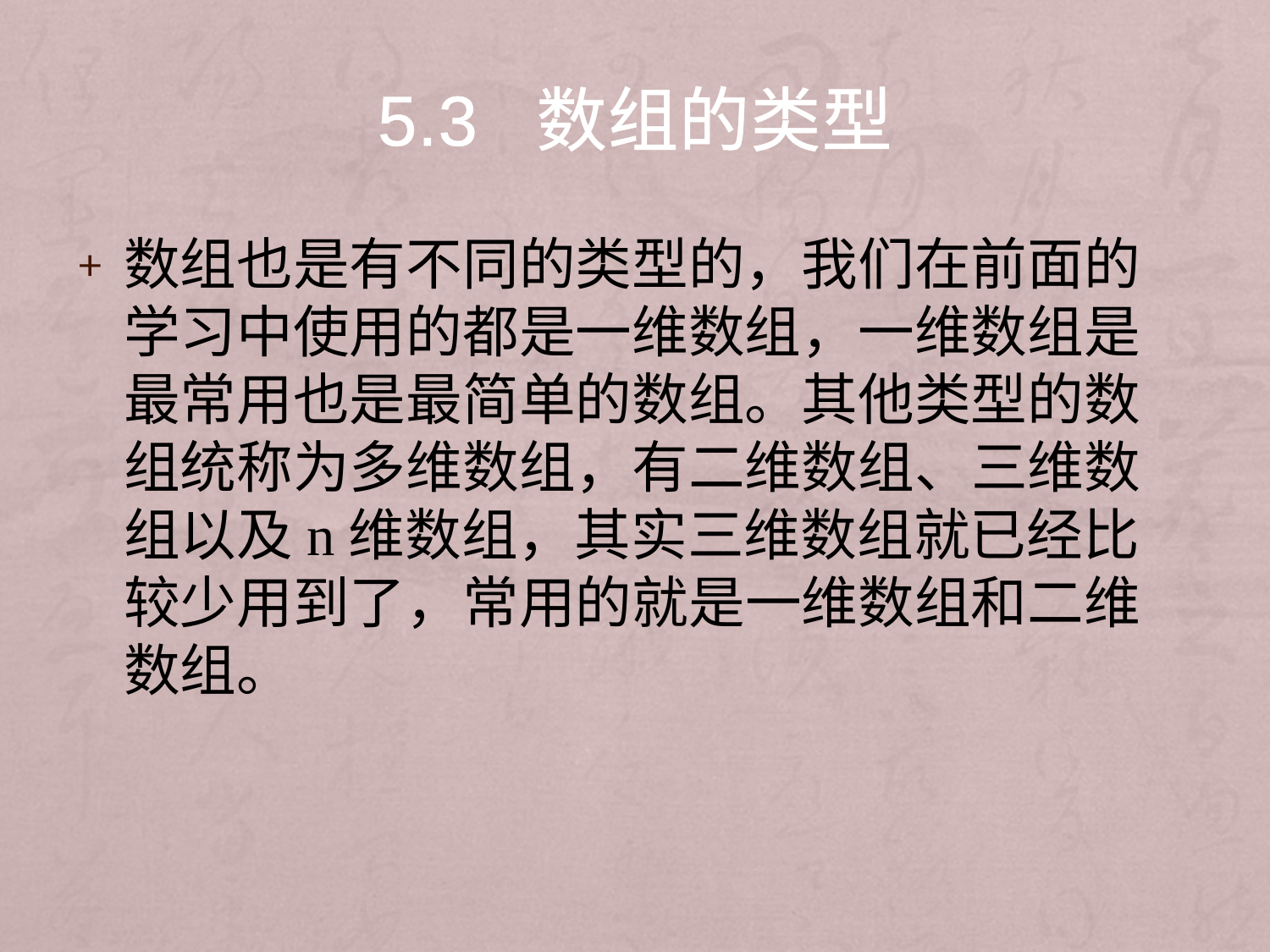

# 5.3  数组的类型
数组也是有不同的类型的，我们在前面的学习中使用的都是一维数组，一维数组是最常用也是最简单的数组。其他类型的数组统称为多维数组，有二维数组、三维数组以及n维数组，其实三维数组就已经比较少用到了，常用的就是一维数组和二维数组。